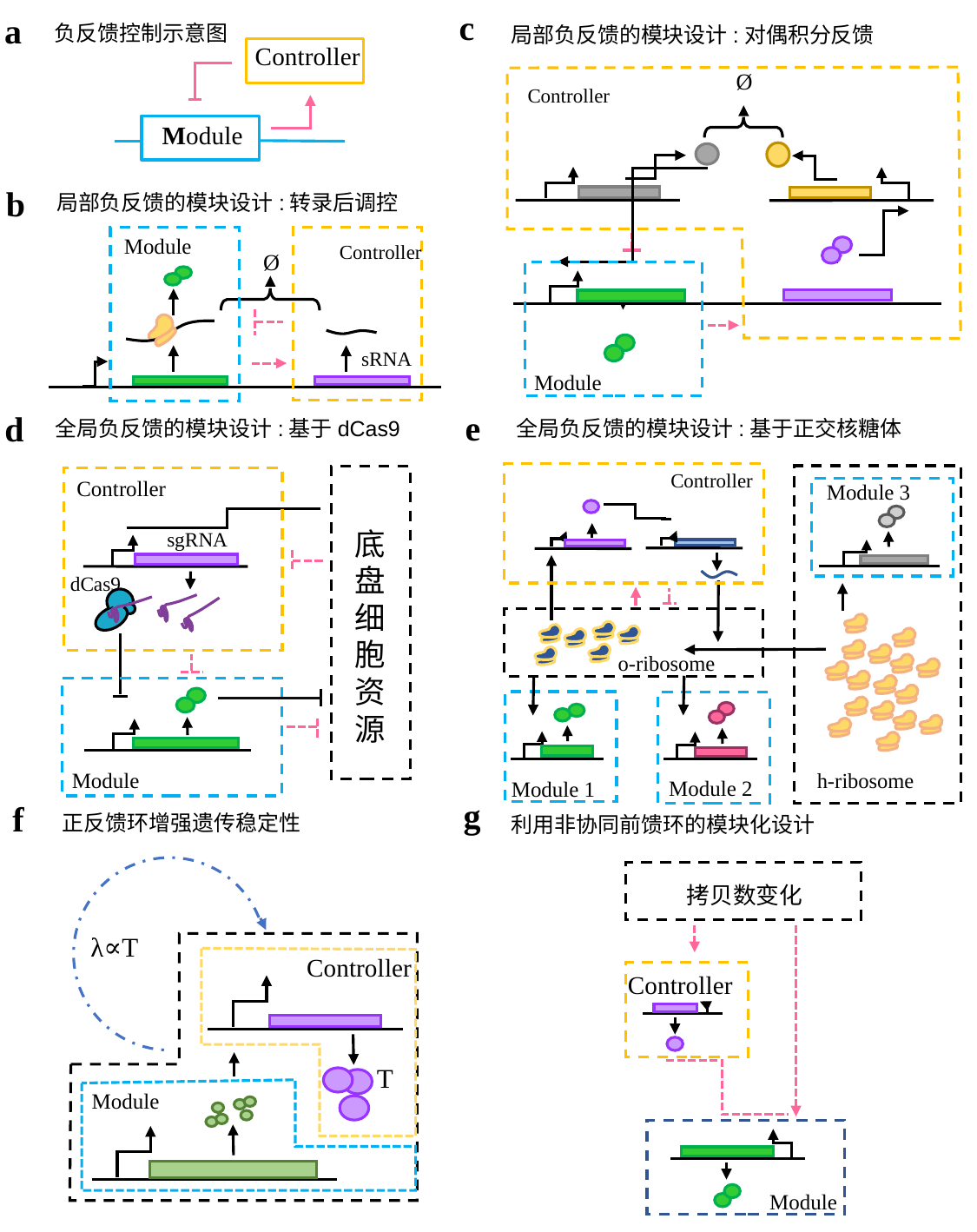

c
a
负反馈控制示意图
局部负反馈的模块设计:对偶积分反馈
Controller

Ø

Controller

Module
Module

b
局部负反馈的模块设计:转录后调控
Module

Ø

Controller

sRNA

e
d
全局负反馈的模块设计:基于正交核糖体
全局负反馈的模块设计:基于dCas9
Controller

Module 3

o-ribosome

h-ribosome
Module 1
Module 2

底盘细胞资源

Controller

sgRNA
dCas9
Module
g
f
正反馈环增强遗传稳定性
利用非协同前馈环的模块化设计

λ∝T

T

Controller

Module

拷贝数变化

Controller

Module